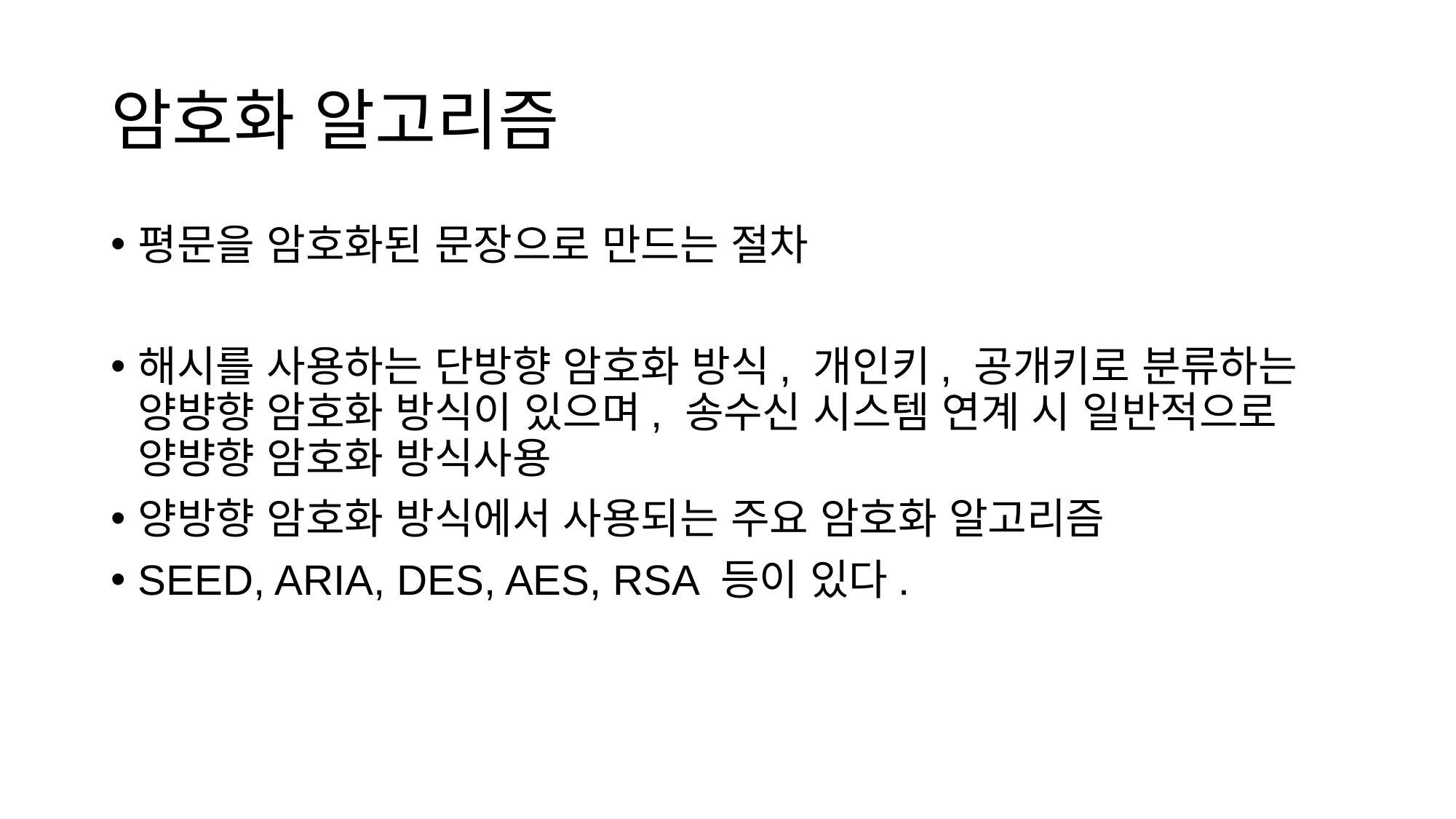

# 암호화 알고리즘
평문을 암호화된 문장으로 만드는 절차

해시를 사용하는 단방향 암호화 방식, 개인키, 공개키로 분류하는 양뱡향 암호화 방식이 있으며, 송수신 시스템 연계 시 일반적으로 양뱡향 암호화 방식사용
양방향 암호화 방식에서 사용되는 주요 암호화 알고리즘
SEED, ARIA, DES, AES, RSA 등이 있다.